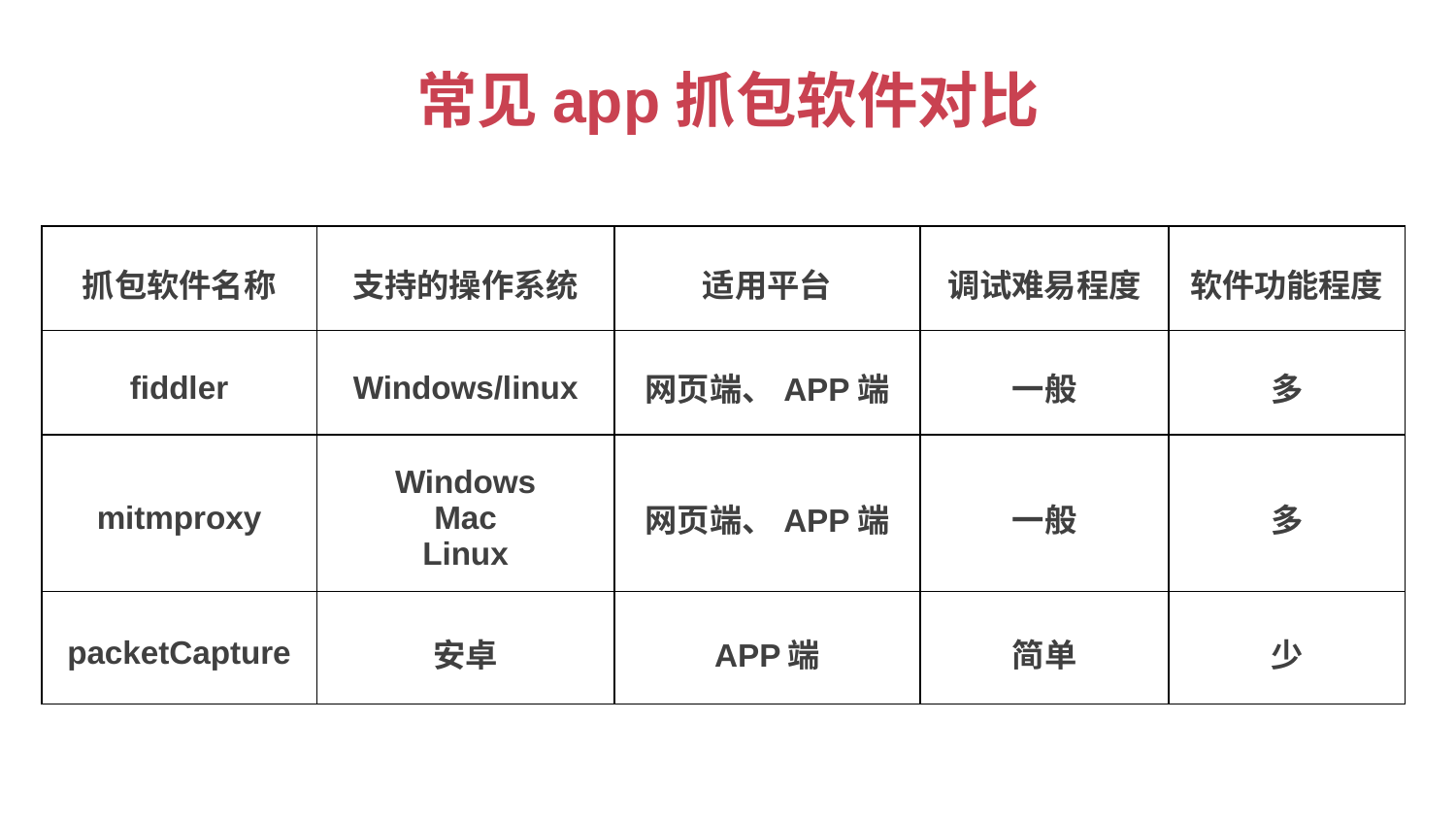

常见app抓包软件对比
| 抓包软件名称 | 支持的操作系统 | 适用平台 | 调试难易程度 | 软件功能程度 |
| --- | --- | --- | --- | --- |
| fiddler | Windows/linux | 网页端、APP端 | 一般 | 多 |
| mitmproxy | Windows Mac Linux | 网页端、APP端 | 一般 | 多 |
| packetCapture | 安卓 | APP端 | 简单 | 少 |